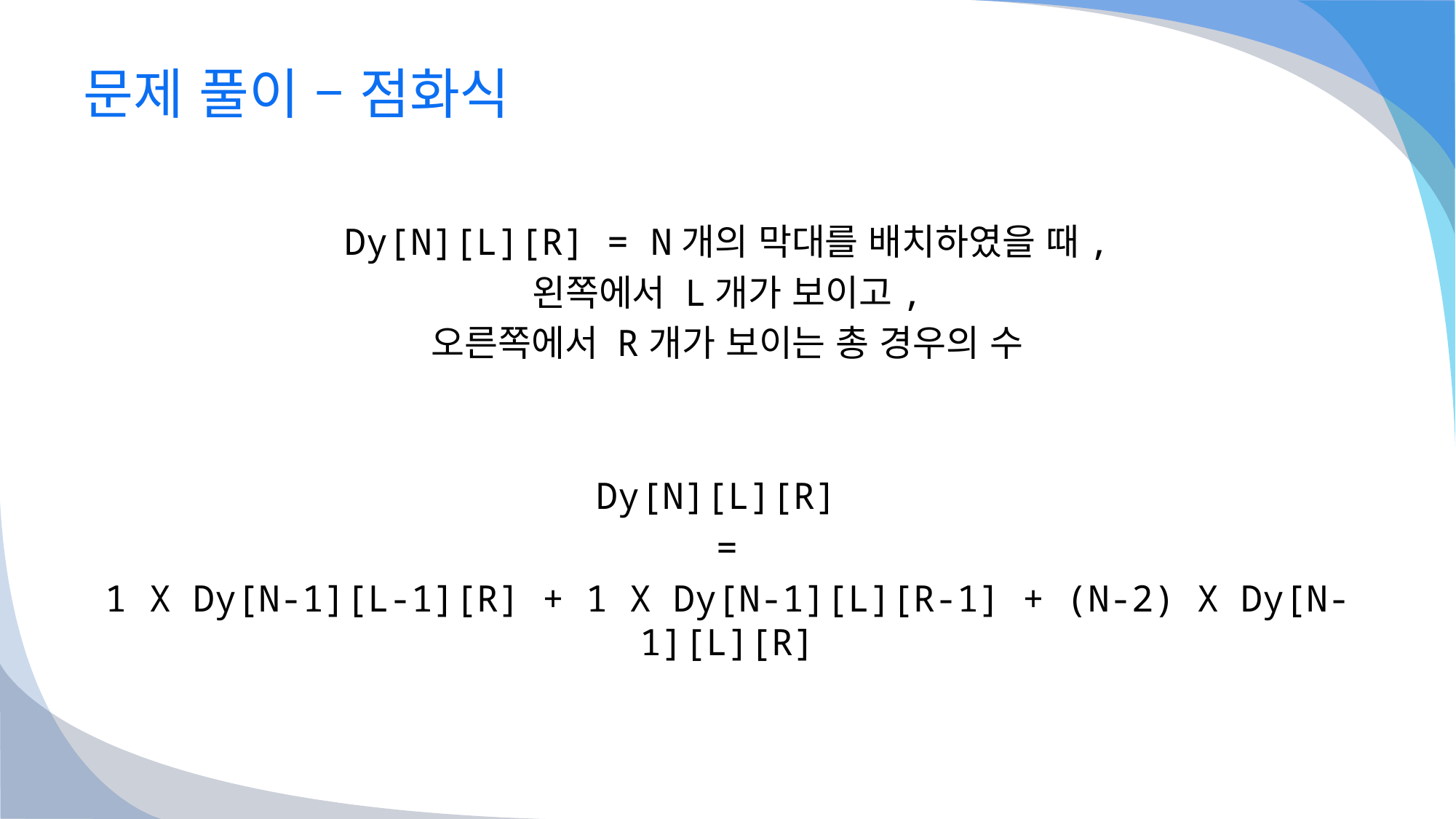

# 문제 풀이 – 점화식

Dy[N][L][R] = N개의 막대를 배치하였을 때,
왼쪽에서 L개가 보이고,
오른쪽에서 R개가 보이는 총 경우의 수

Dy[N][L][R]
=
1 X Dy[N-1][L-1][R] + 1 X Dy[N-1][L][R-1] + (N-2) X Dy[N-1][L][R]